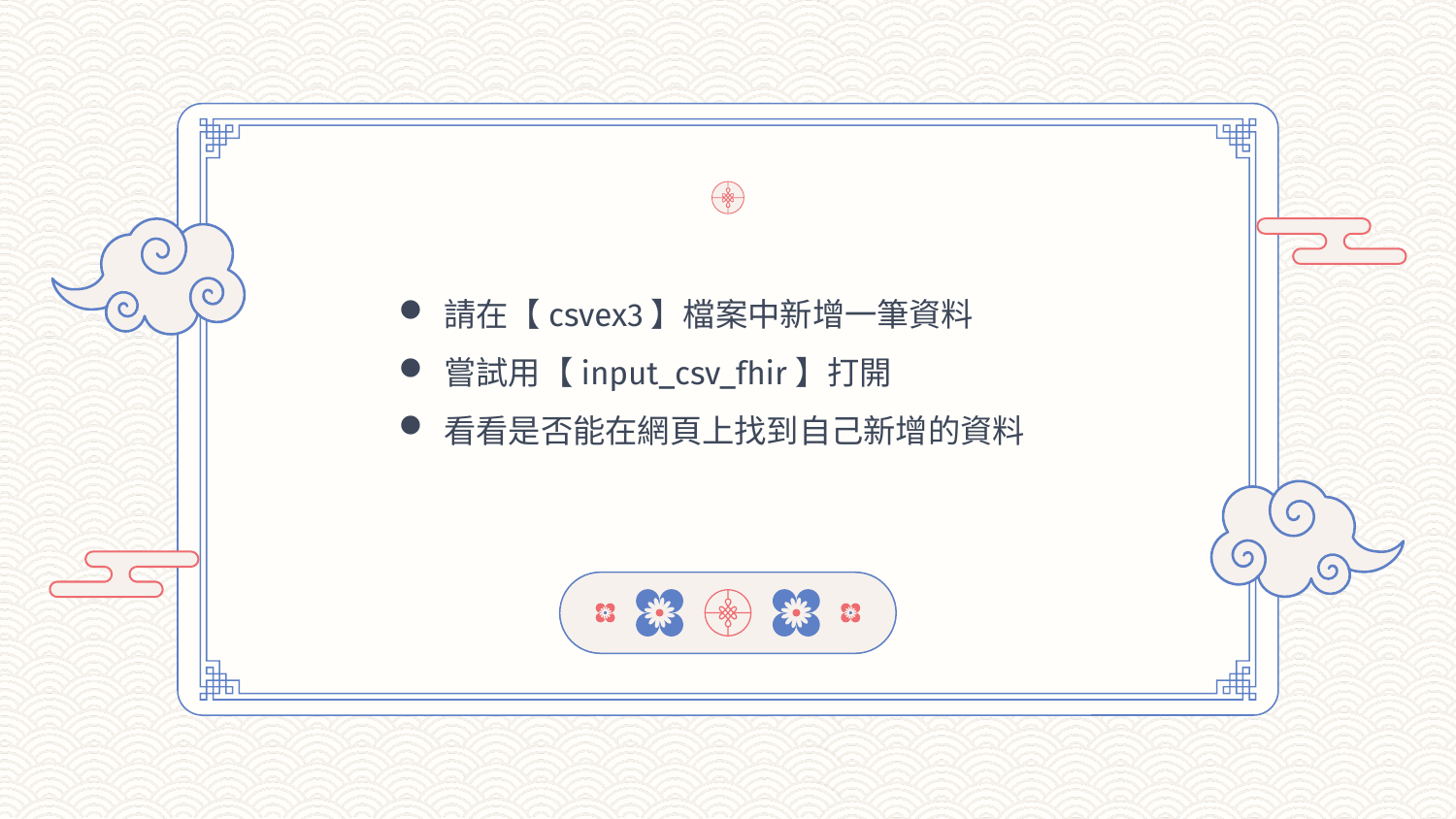

請在【csvex3】檔案中新增一筆資料
嘗試用【input_csv_fhir】打開
看看是否能在網頁上找到自己新增的資料